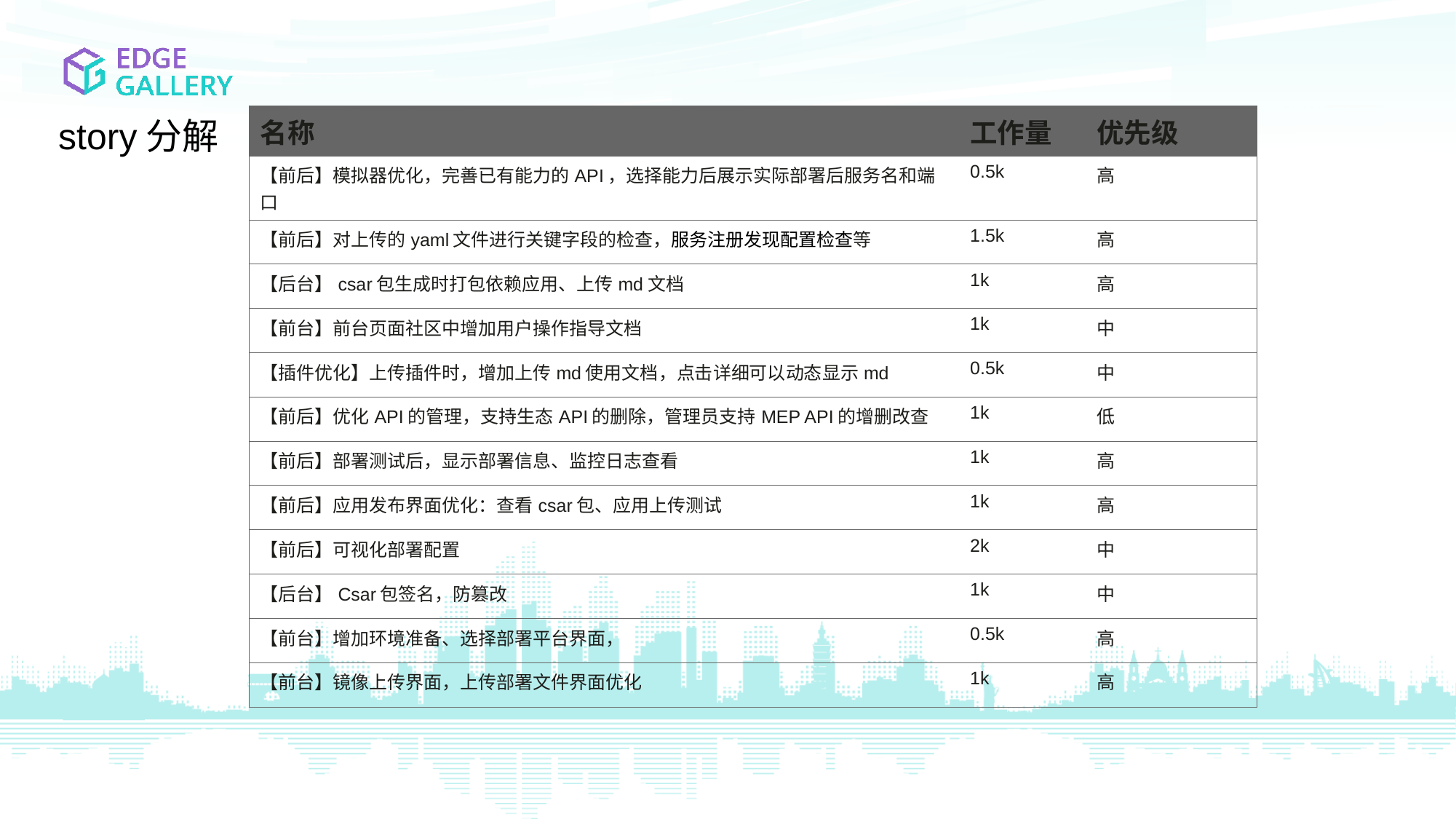

story分解
| 名称 | 工作量 | 优先级 |
| --- | --- | --- |
| 【前后】模拟器优化，完善已有能力的API，选择能力后展示实际部署后服务名和端口 | 0.5k | 高 |
| 【前后】对上传的yaml文件进行关键字段的检查，服务注册发现配置检查等 | 1.5k | 高 |
| 【后台】csar包生成时打包依赖应用、上传md文档 | 1k | 高 |
| 【前台】前台页面社区中增加用户操作指导文档 | 1k | 中 |
| 【插件优化】上传插件时，增加上传md使用文档，点击详细可以动态显示md | 0.5k | 中 |
| 【前后】优化API的管理，支持生态API的删除，管理员支持MEP API的增删改查 | 1k | 低 |
| 【前后】部署测试后，显示部署信息、监控日志查看 | 1k | 高 |
| 【前后】应用发布界面优化：查看csar包、应用上传测试 | 1k | 高 |
| 【前后】可视化部署配置 | 2k | 中 |
| 【后台】Csar包签名，防篡改 | 1k | 中 |
| 【前台】增加环境准备、选择部署平台界面， | 0.5k | 高 |
| 【前台】镜像上传界面，上传部署文件界面优化 | 1k | 高 |